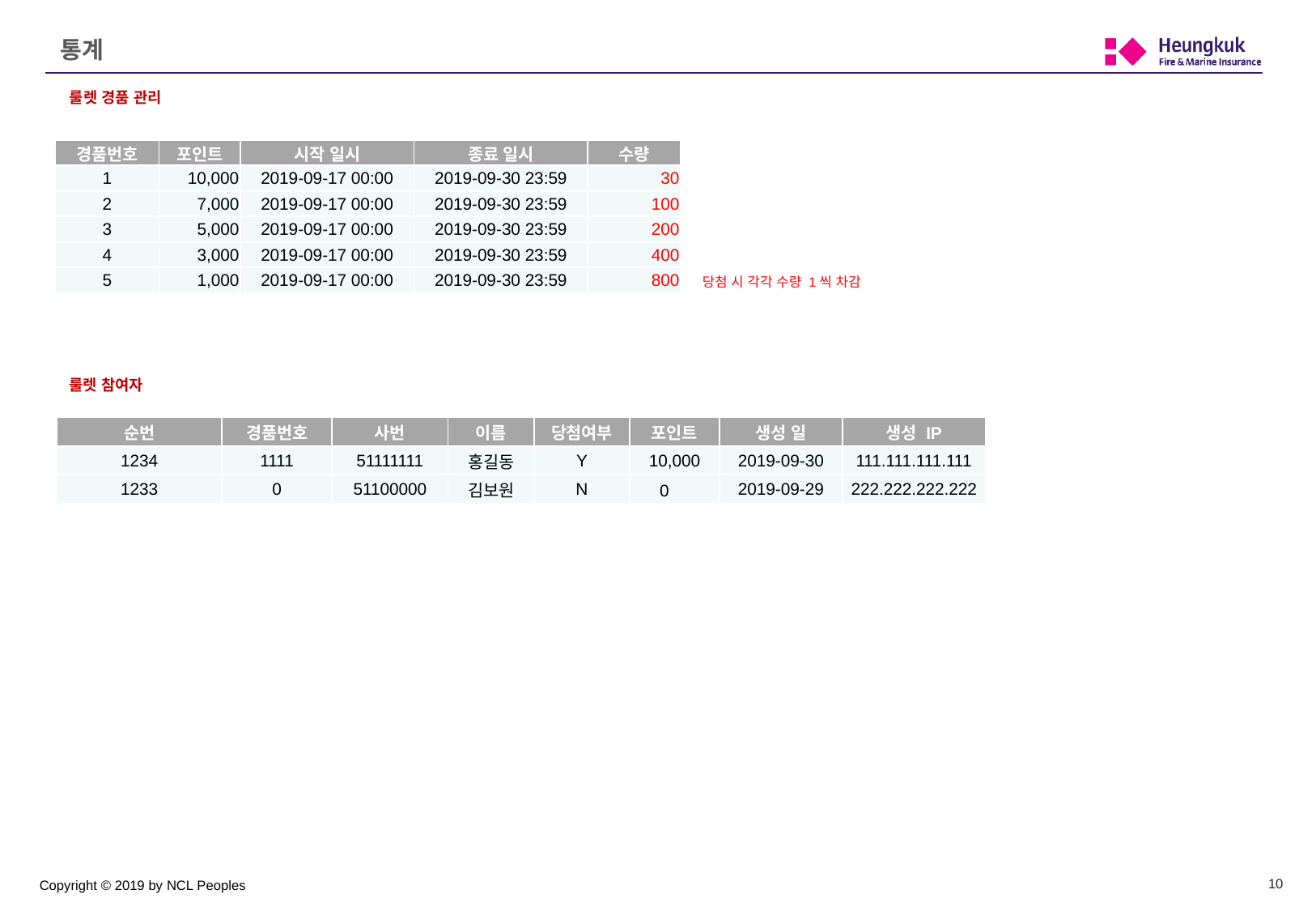

# 통계
룰렛 경품 관리
| 경품번호 | 포인트 | 시작 일시 | 종료 일시 | 수량 |
| --- | --- | --- | --- | --- |
| 1 | 10,000 | 2019-09-17 00:00 | 2019-09-30 23:59 | 30 |
| 2 | 7,000 | 2019-09-17 00:00 | 2019-09-30 23:59 | 100 |
| 3 | 5,000 | 2019-09-17 00:00 | 2019-09-30 23:59 | 200 |
| 4 | 3,000 | 2019-09-17 00:00 | 2019-09-30 23:59 | 400 |
| 5 | 1,000 | 2019-09-17 00:00 | 2019-09-30 23:59 | 800 |
당첨 시 각각 수량 1씩 차감
룰렛 참여자
| 순번 | 경품번호 | 사번 | 이름 | 당첨여부 | 포인트 | 생성 일 | 생성 IP |
| --- | --- | --- | --- | --- | --- | --- | --- |
| 1234 | 1111 | 51111111 | 홍길동 | Y | 10,000 | 2019-09-30 | 111.111.111.111 |
| 1233 | 0 | 51100000 | 김보원 | N | 0 | 2019-09-29 | 222.222.222.222 |